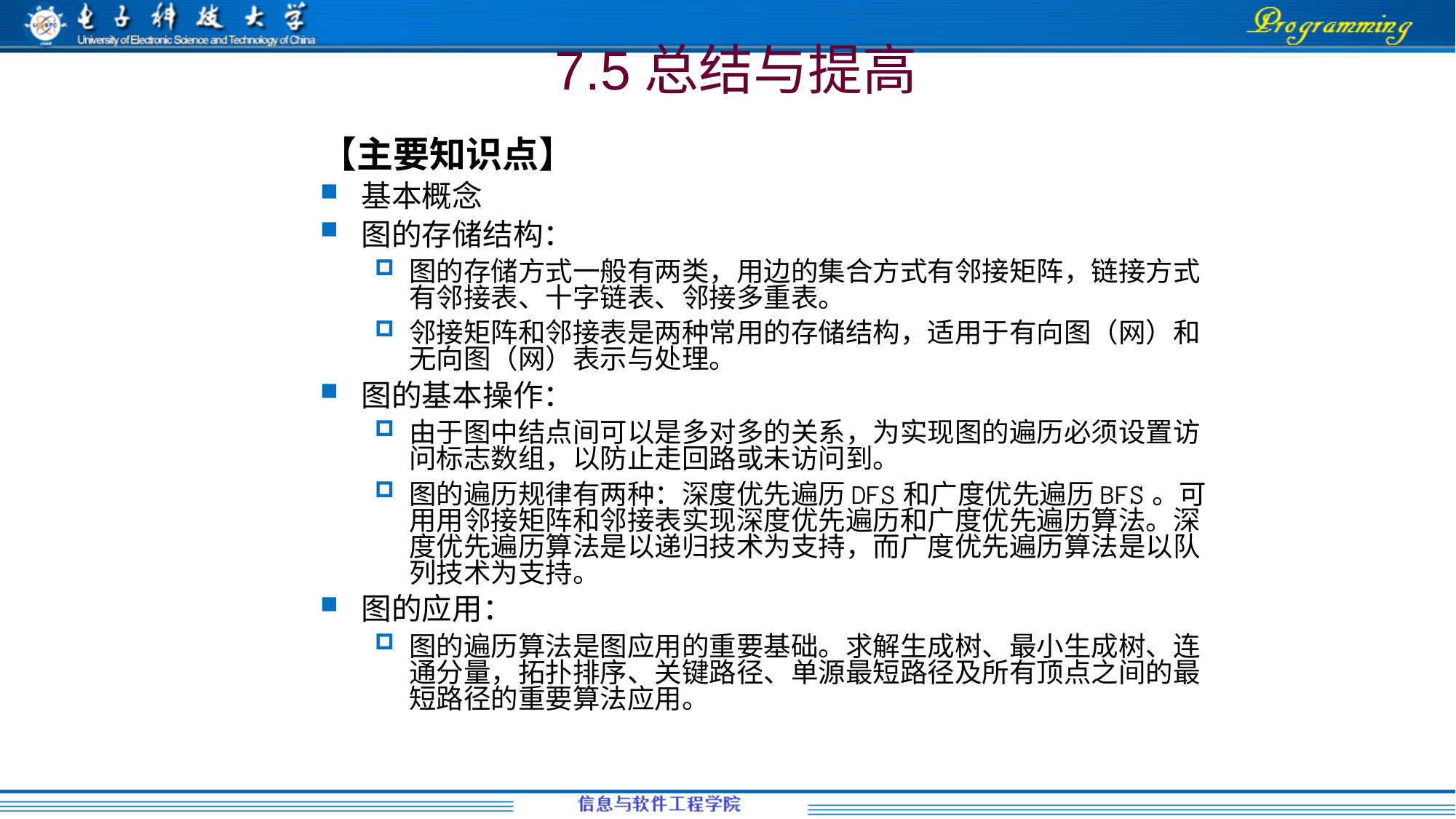

# 7.5总结与提高
【主要知识点】
基本概念
图的存储结构：
图的存储方式一般有两类，用边的集合方式有邻接矩阵，链接方式有邻接表、十字链表、邻接多重表。
邻接矩阵和邻接表是两种常用的存储结构，适用于有向图（网）和无向图（网）表示与处理。
图的基本操作：
由于图中结点间可以是多对多的关系，为实现图的遍历必须设置访问标志数组，以防止走回路或未访问到。
图的遍历规律有两种：深度优先遍历DFS和广度优先遍历BFS。可用用邻接矩阵和邻接表实现深度优先遍历和广度优先遍历算法。深度优先遍历算法是以递归技术为支持，而广度优先遍历算法是以队列技术为支持。
图的应用：
图的遍历算法是图应用的重要基础。求解生成树、最小生成树、连通分量，拓扑排序、关键路径、单源最短路径及所有顶点之间的最短路径的重要算法应用。